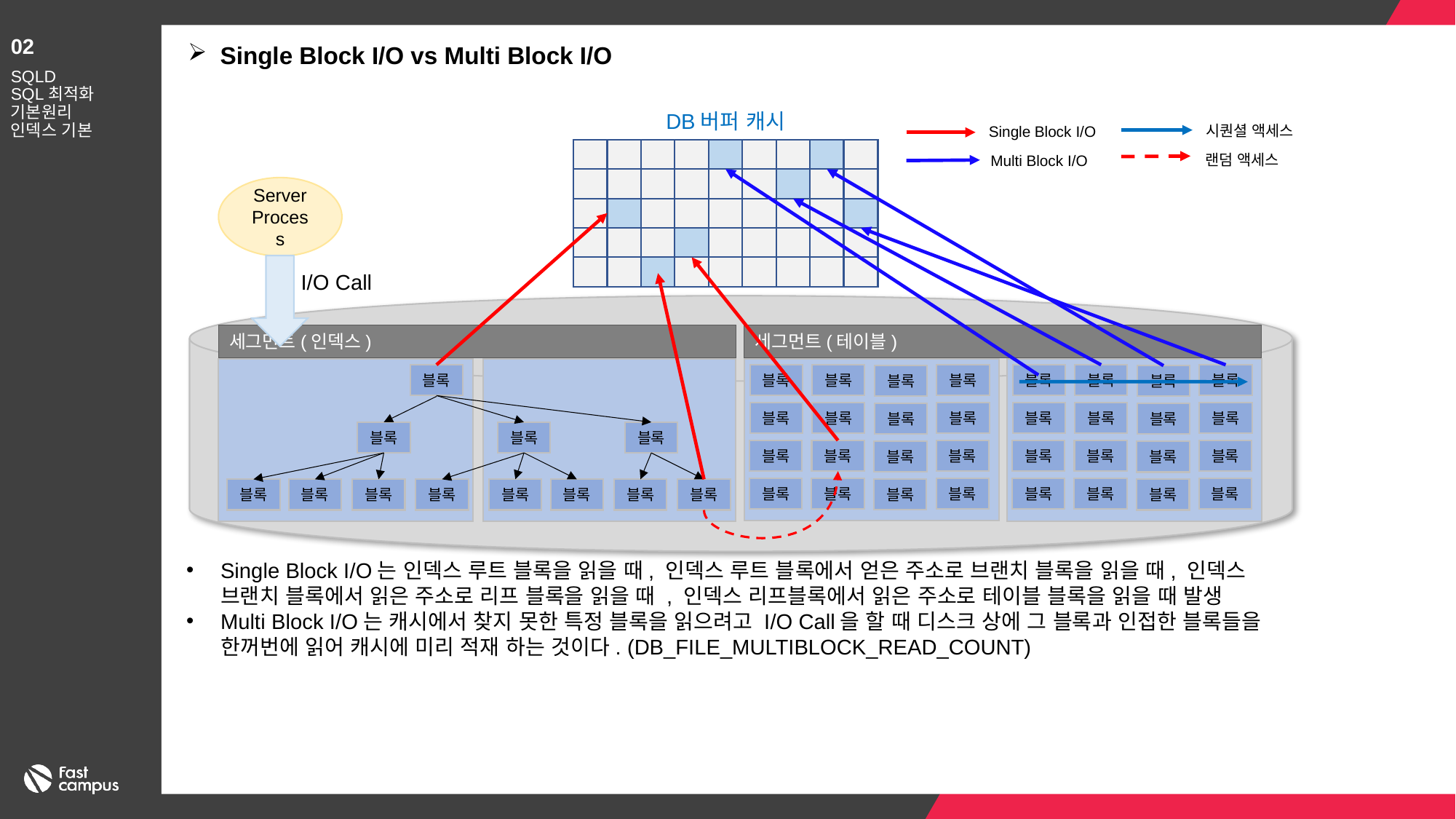

02
Single Block I/O vs Multi Block I/O
SQLD
SQL최적화 기본원리
인덱스 기본
DB버퍼 캐시
시퀀셜 액세스
Single Block I/O

랜덤 액세스
Multi Block I/O

Server Process

I/O Call

세그먼트(인덱스)
세그먼트(테이블)

블록
블록
블록
블록
블록
블록
블록
블록
블록
블록
블록
블록
블록
블록
블록
블록
블록
블록
블록
블록
블록
블록
블록
블록
블록
블록
블록
블록
블록
블록
블록
블록
블록
블록
블록
블록
블록
블록
블록
블록
블록
블록
블록
블록
Single Block I/O는 인덱스 루트 블록을 읽을 때, 인덱스 루트 블록에서 얻은 주소로 브랜치 블록을 읽을 때, 인덱스 브랜치 블록에서 읽은 주소로 리프 블록을 읽을 때 , 인덱스 리프블록에서 읽은 주소로 테이블 블록을 읽을 때 발생
Multi Block I/O는 캐시에서 찾지 못한 특정 블록을 읽으려고 I/O Call을 할 때 디스크 상에 그 블록과 인접한 블록들을 한꺼번에 읽어 캐시에 미리 적재 하는 것이다. (DB_FILE_MULTIBLOCK_READ_COUNT)